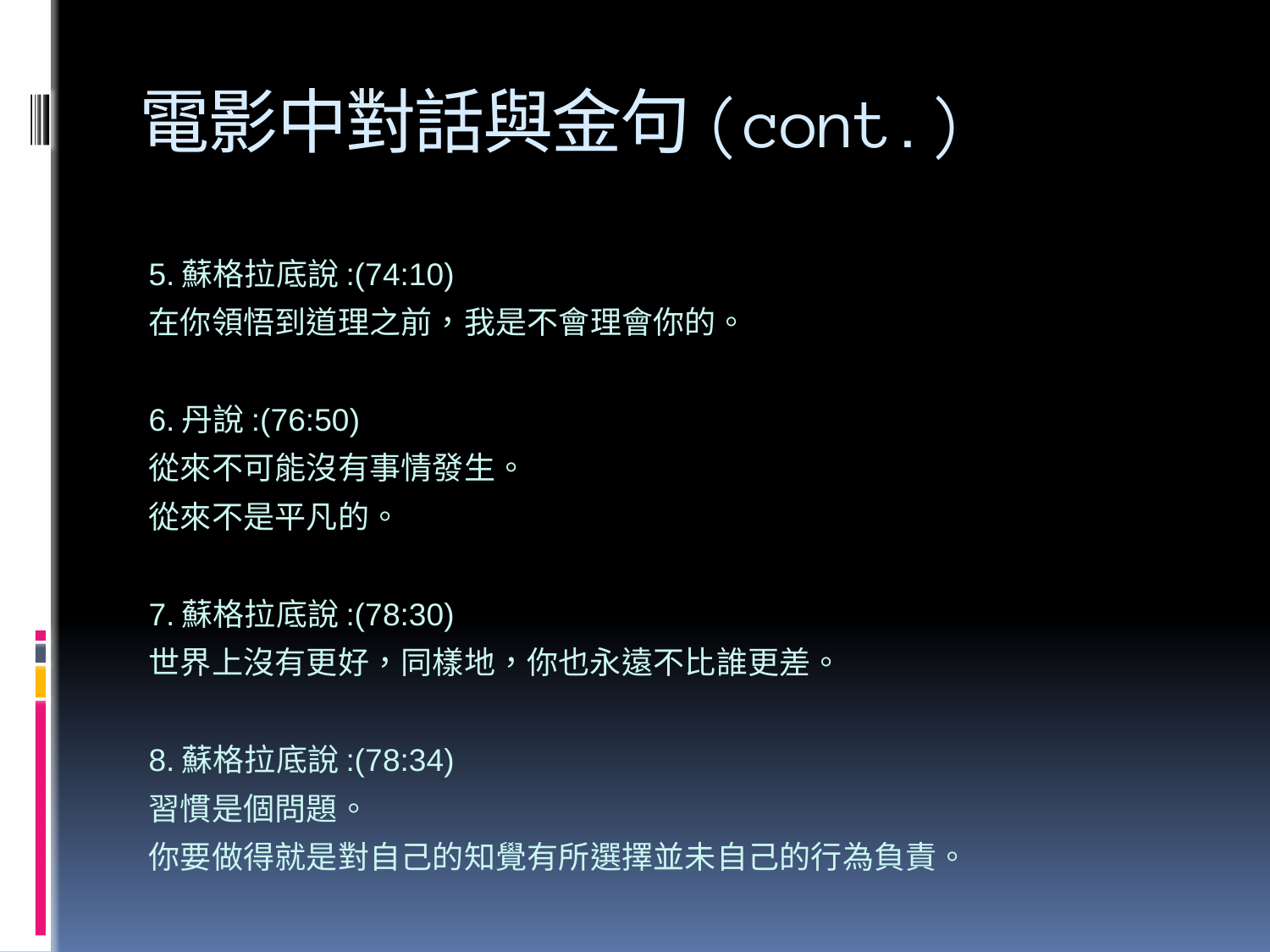

# 電影中對話與金句(cont.)
5.蘇格拉底說:(74:10)
在你領悟到道理之前，我是不會理會你的。

6.丹說:(76:50)
從來不可能沒有事情發生。
從來不是平凡的。

7.蘇格拉底說:(78:30)
世界上沒有更好，同樣地，你也永遠不比誰更差。

8.蘇格拉底說:(78:34)
習慣是個問題。
你要做得就是對自己的知覺有所選擇並未自己的行為負責。